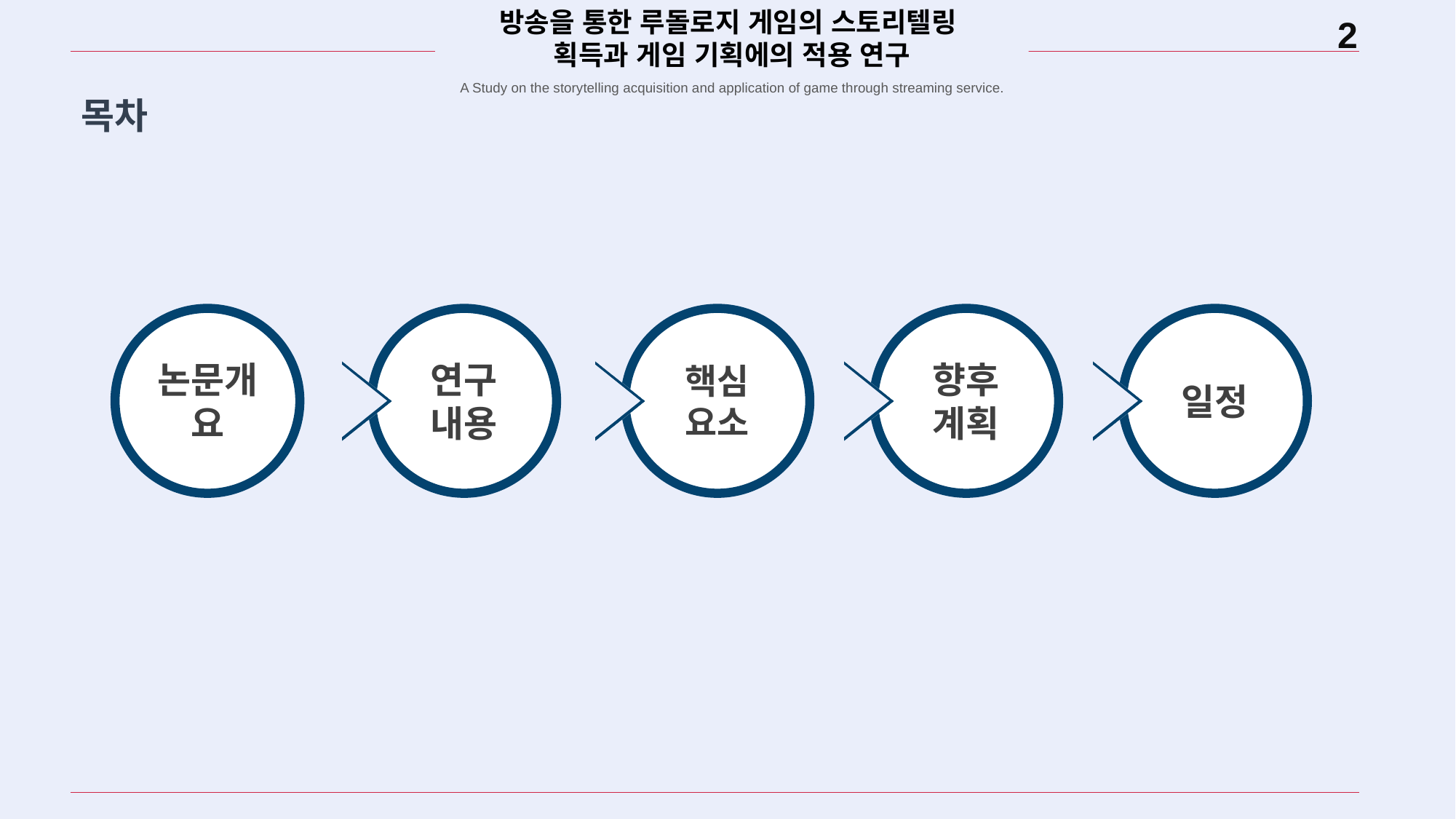

방송을 통한 루돌로지 게임의 스토리텔링
획득과 게임 기획에의 적용 연구
A Study on the storytelling acquisition and application of game through streaming service.
목차
논문개요
연구
내용
핵심
요소
향후 계획
일정